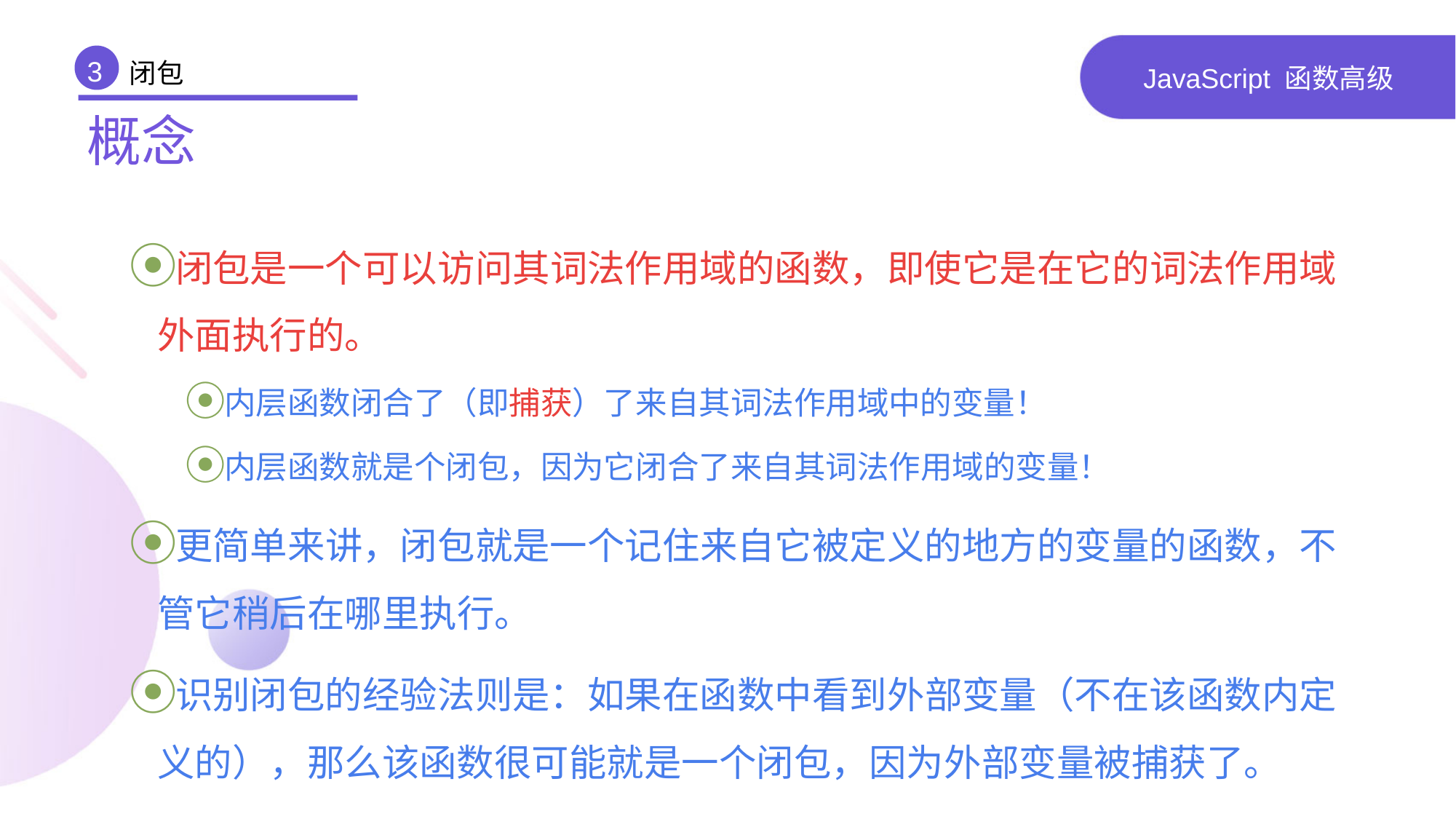

3
# JavaScript 函数高级
闭包
概念
闭包是一个可以访问其词法作用域的函数，即使它是在它的词法作用域外面执行的。
内层函数闭合了（即捕获）了来自其词法作用域中的变量！
内层函数就是个闭包，因为它闭合了来自其词法作用域的变量！
更简单来讲，闭包就是一个记住来自它被定义的地方的变量的函数，不管它稍后在哪里执行。
识别闭包的经验法则是：如果在函数中看到外部变量（不在该函数内定义的），那么该函数很可能就是一个闭包，因为外部变量被捕获了。